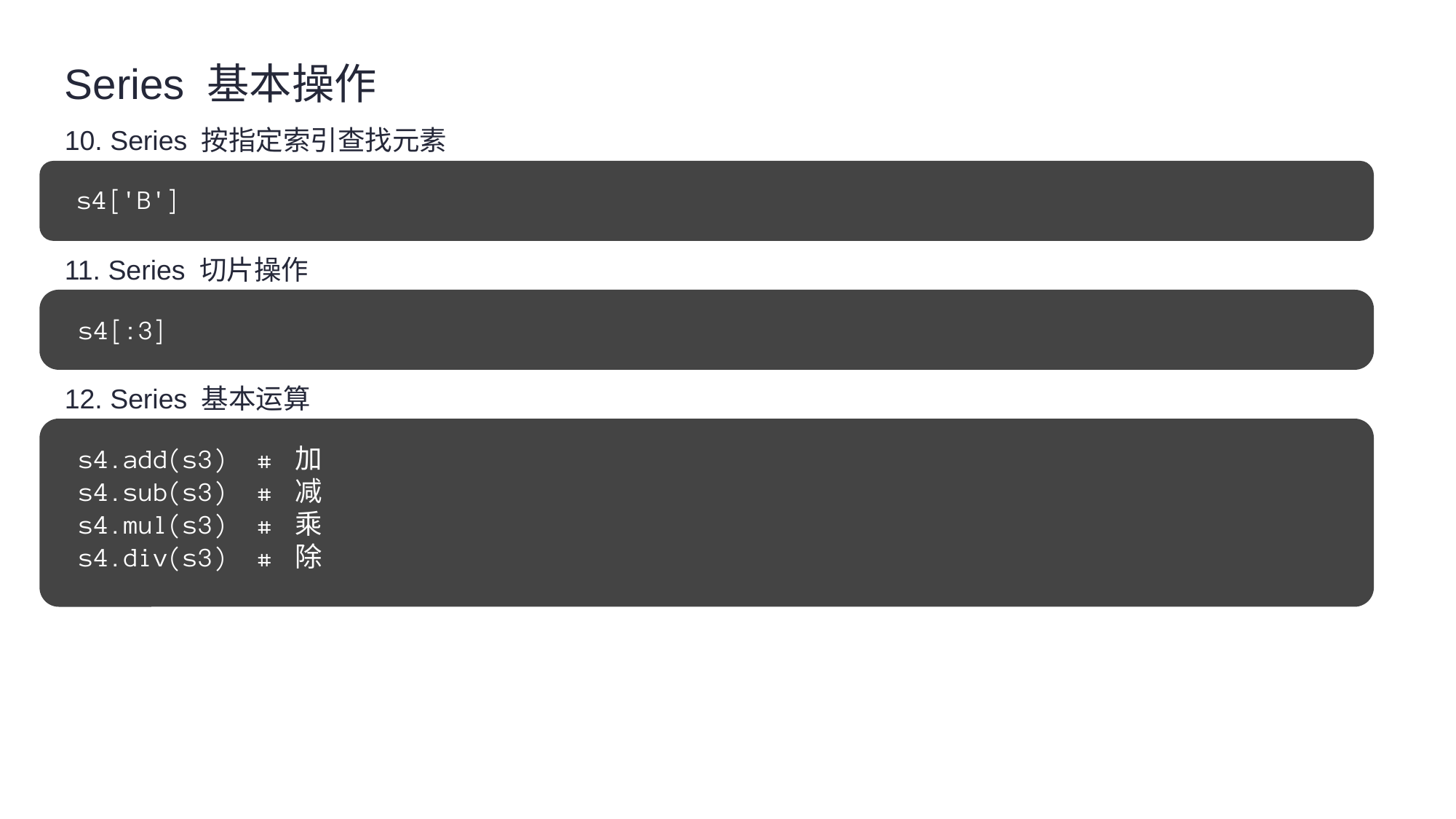

Series 基本操作
10. Series 按指定索引查找元素
s4['B']
11. Series 切片操作
s4[:3]
12. Series 基本运算
s4.add(s3)  # 加
s4.sub(s3)  # 减
s4.mul(s3)  # 乘
s4.div(s3)  # 除